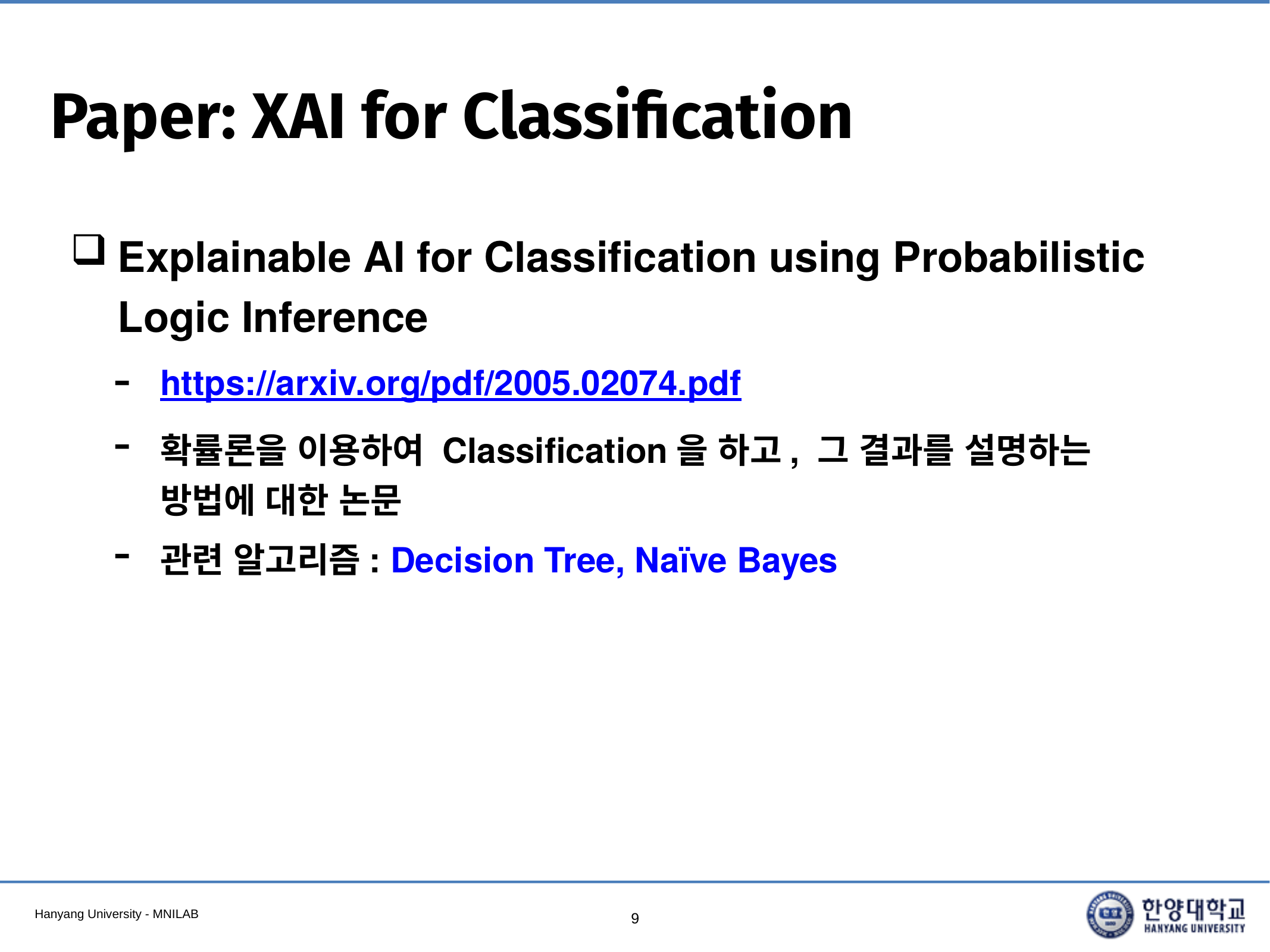

# Paper: XAI for Classification
Explainable AI for Classification using Probabilistic Logic Inference
https://arxiv.org/pdf/2005.02074.pdf
확률론을 이용하여 Classification을 하고, 그 결과를 설명하는 방법에 대한 논문
관련 알고리즘: Decision Tree, Naïve Bayes
9